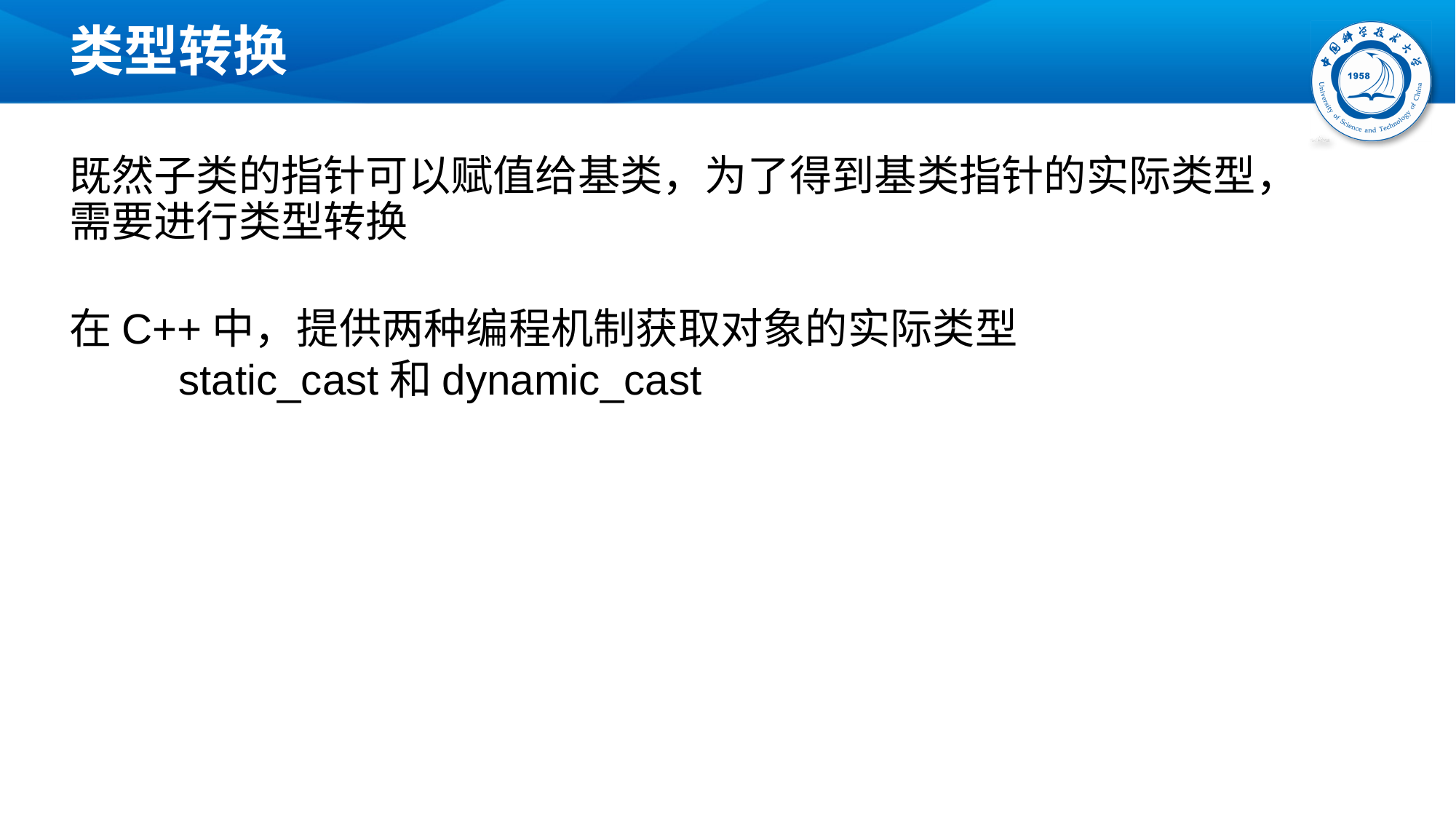

# 类型转换
既然子类的指针可以赋值给基类，为了得到基类指针的实际类型，需要进行类型转换
在C++中，提供两种编程机制获取对象的实际类型
	static_cast和dynamic_cast